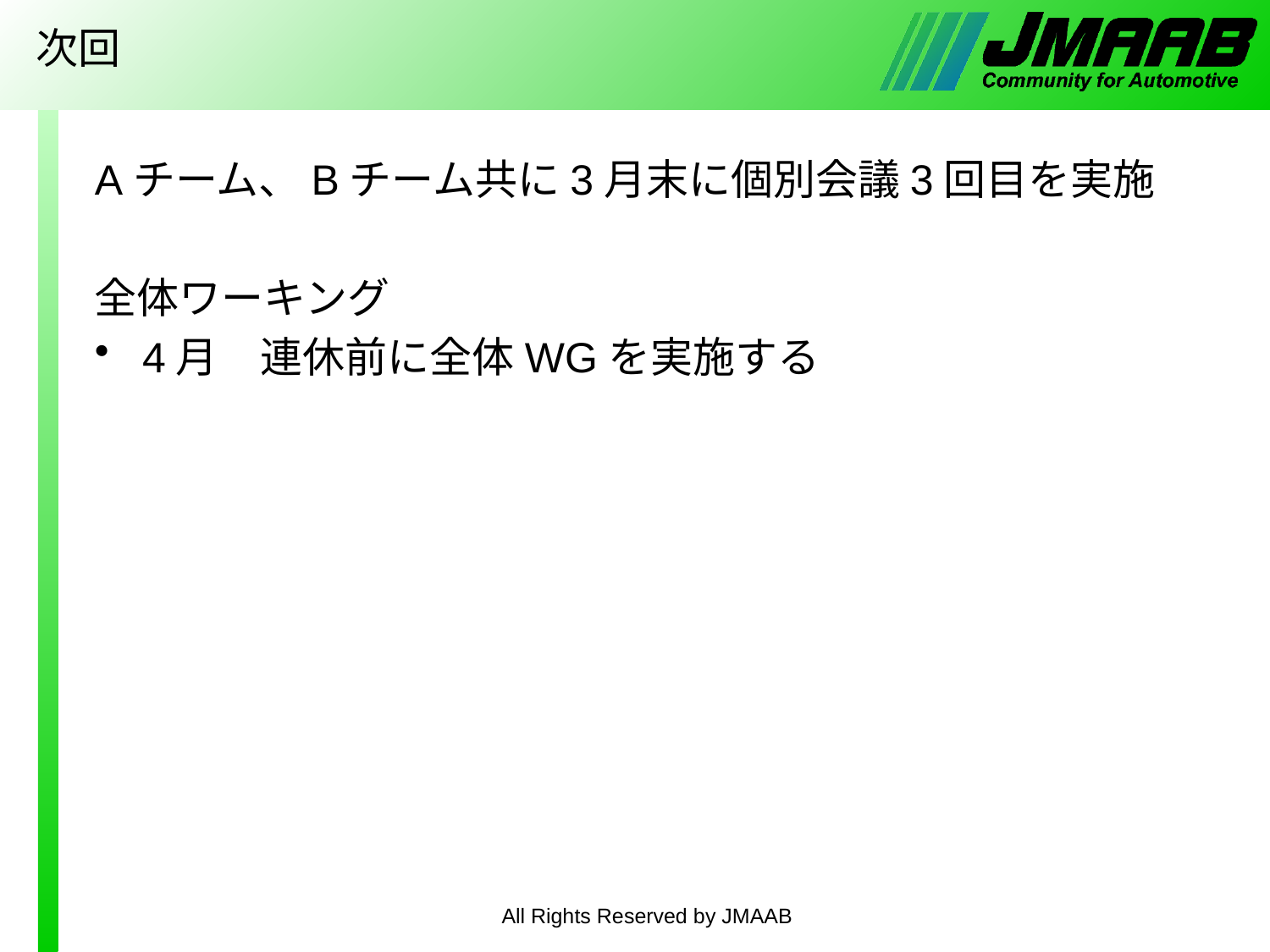

# 次回
Aチーム、Bチーム共に3月末に個別会議3回目を実施

全体ワーキング
4月　連休前に全体WGを実施する